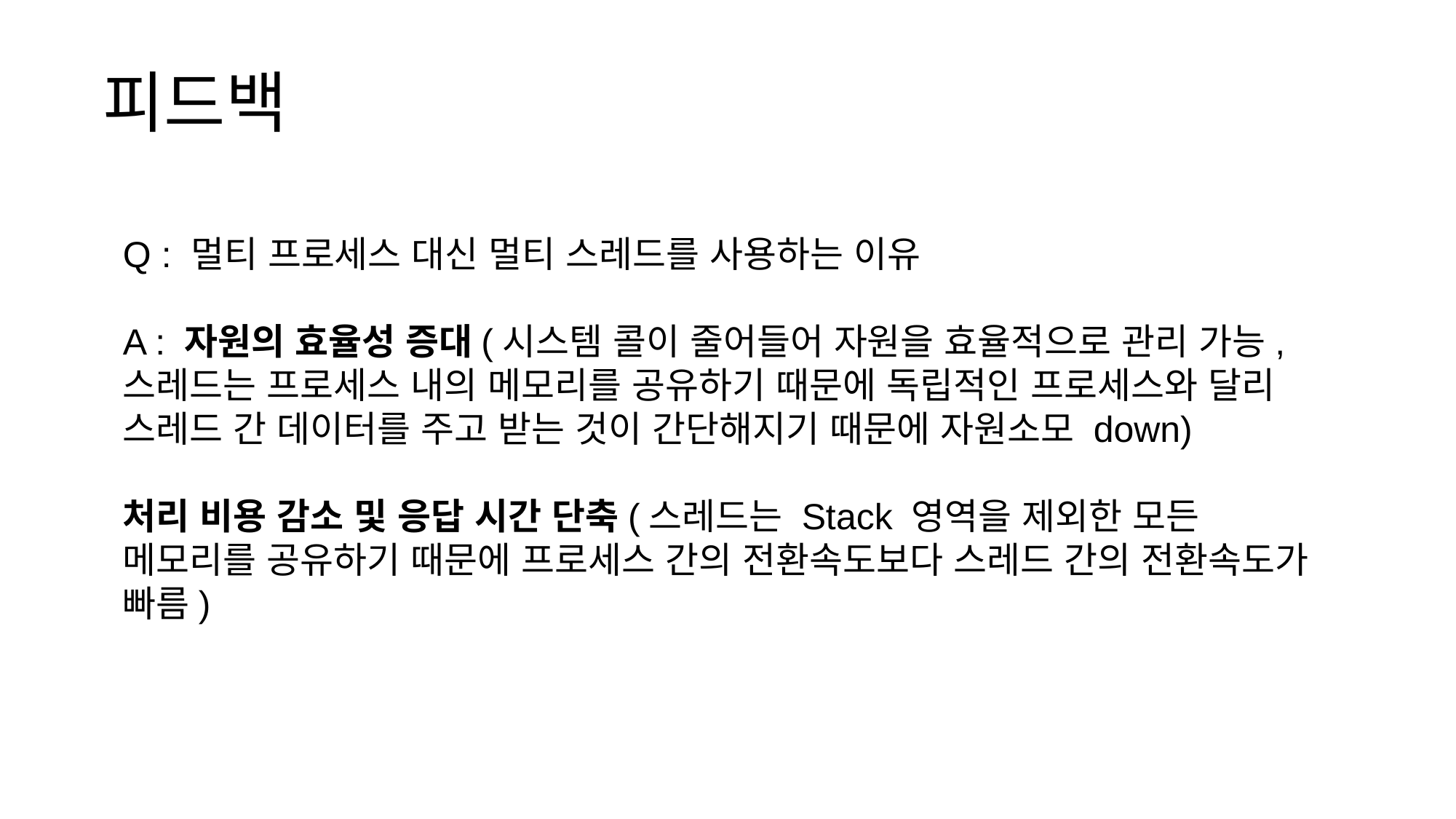

# 피드백
Q : 멀티 프로세스 대신 멀티 스레드를 사용하는 이유
A : 자원의 효율성 증대(시스템 콜이 줄어들어 자원을 효율적으로 관리 가능, 스레드는 프로세스 내의 메모리를 공유하기 때문에 독립적인 프로세스와 달리 스레드 간 데이터를 주고 받는 것이 간단해지기 때문에 자원소모 down)
처리 비용 감소 및 응답 시간 단축(스레드는 Stack 영역을 제외한 모든 메모리를 공유하기 때문에 프로세스 간의 전환속도보다 스레드 간의 전환속도가 빠름)